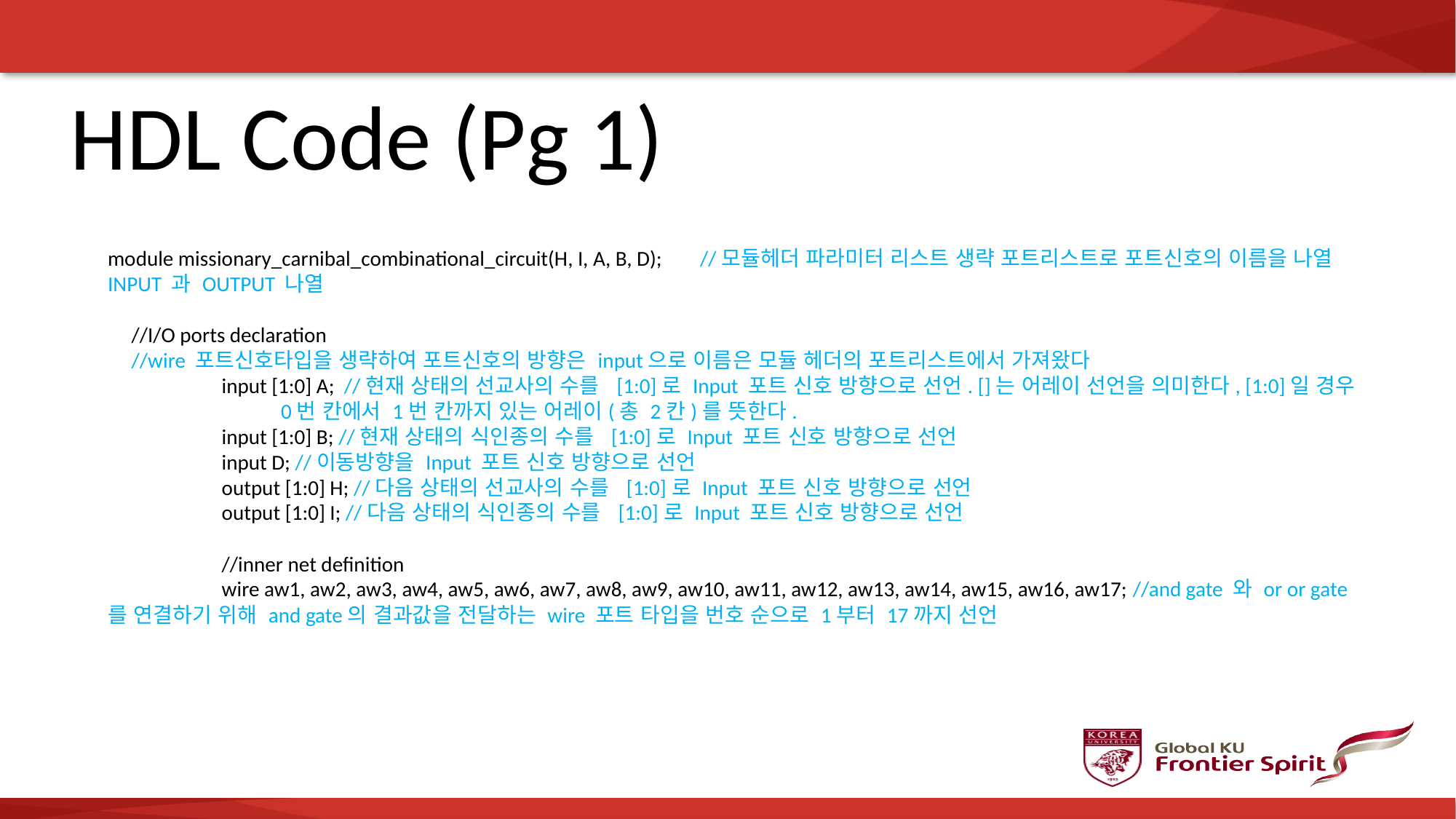

HDL Code (Pg 1)
module missionary_carnibal_combinational_circuit(H, I, A, B, D);        //모듈헤더 파라미터 리스트 생략 포트리스트로 포트신호의 이름을 나열 INPUT 과 OUTPUT 나열

     //I/O ports declaration
     //wire 포트신호타입을 생략하여 포트신호의 방향은 input으로 이름은 모듈 헤더의 포트리스트에서 가져왔다
     	 input [1:0] A;  //현재 상태의 선교사의 수를  [1:0]로 Input 포트 신호 방향으로 선언. []는 어레이 선언을 의미한다, [1:0]일 경우                             0번 칸에서 1번 칸까지 있는 어레이(총 2칸)를 뜻한다.
	 input [1:0] B; //현재 상태의 식인종의 수를  [1:0]로 Input 포트 신호 방향으로 선언
	 input D; //이동방향을 Input 포트 신호 방향으로 선언
	 output [1:0] H; //다음 상태의 선교사의 수를  [1:0]로 Input 포트 신호 방향으로 선언
	 output [1:0] I; //다음 상태의 식인종의 수를  [1:0]로 Input 포트 신호 방향으로 선언

	 //inner net definition
	 wire aw1, aw2, aw3, aw4, aw5, aw6, aw7, aw8, aw9, aw10, aw11, aw12, aw13, aw14, aw15, aw16, aw17; //and gate 와 or or gate를 연결하기 위해 and gate의 결과값을 전달하는 wire 포트 타입을 번호 순으로 1부터 17까지 선언